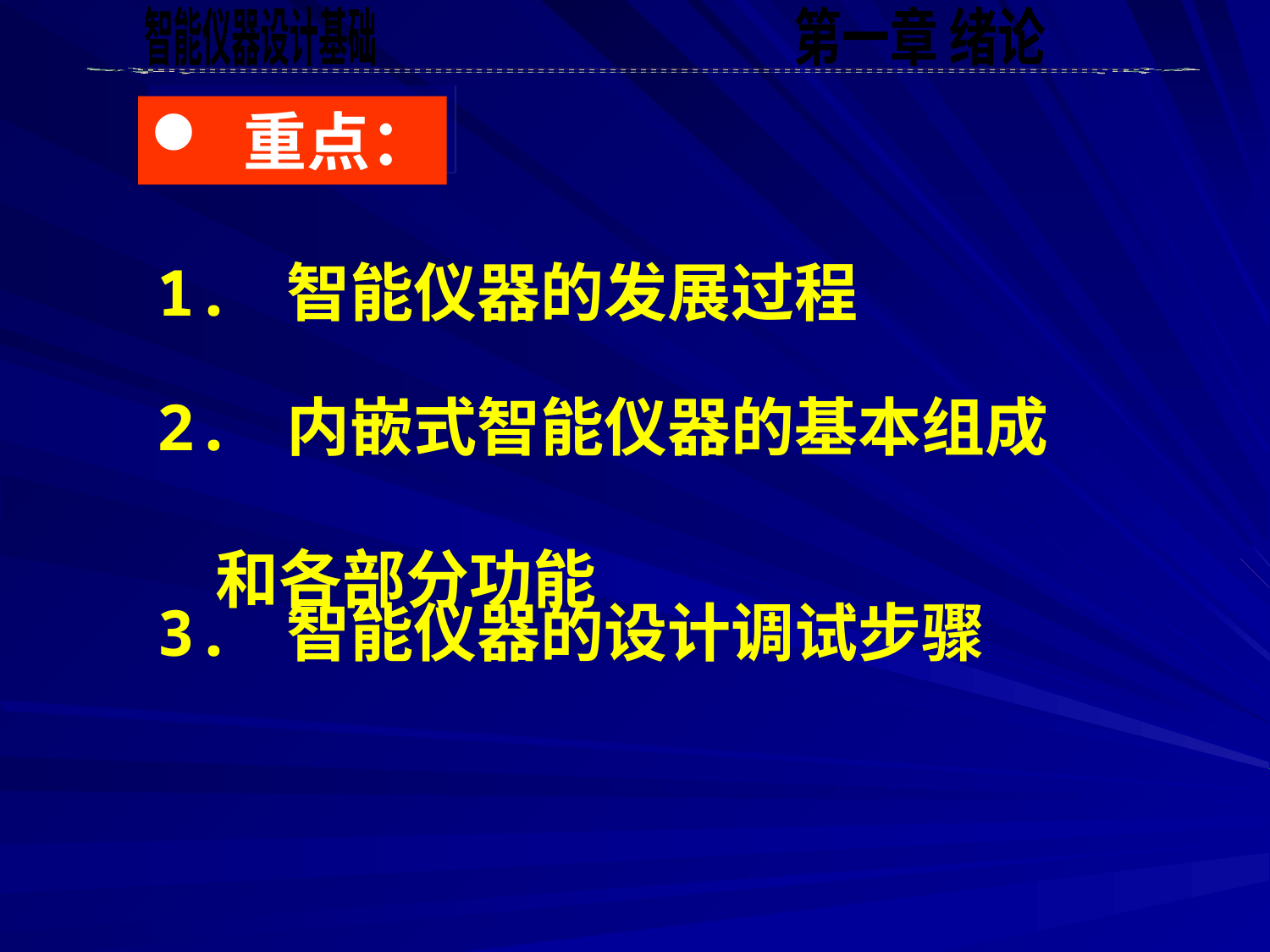

重点：
1. 智能仪器的发展过程
2. 内嵌式智能仪器的基本组成
   和各部分功能
3. 智能仪器的设计调试步骤